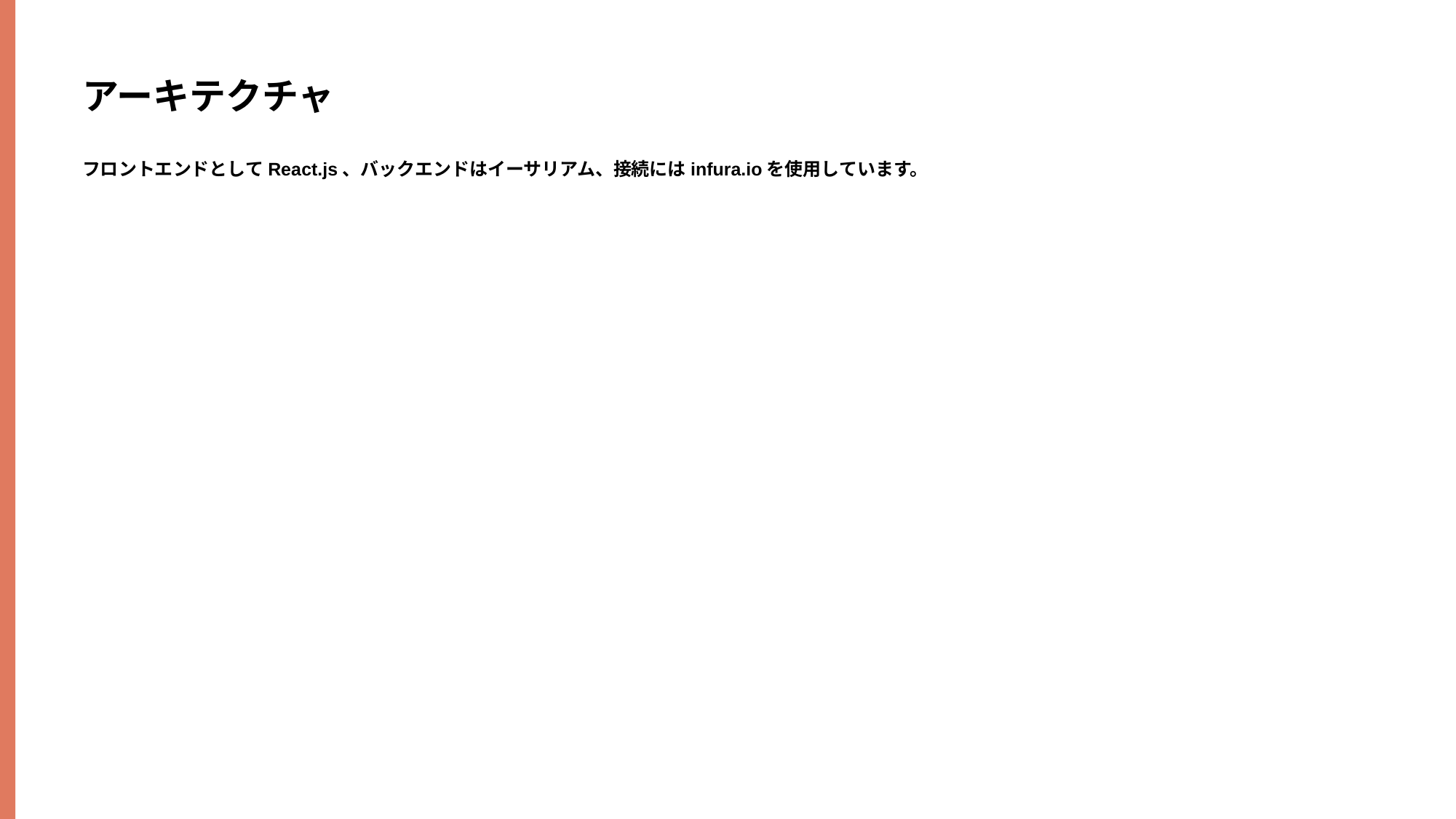

# アーキテクチャ
フロントエンドとしてReact.js、バックエンドはイーサリアム、接続にはinfura.ioを使用しています。